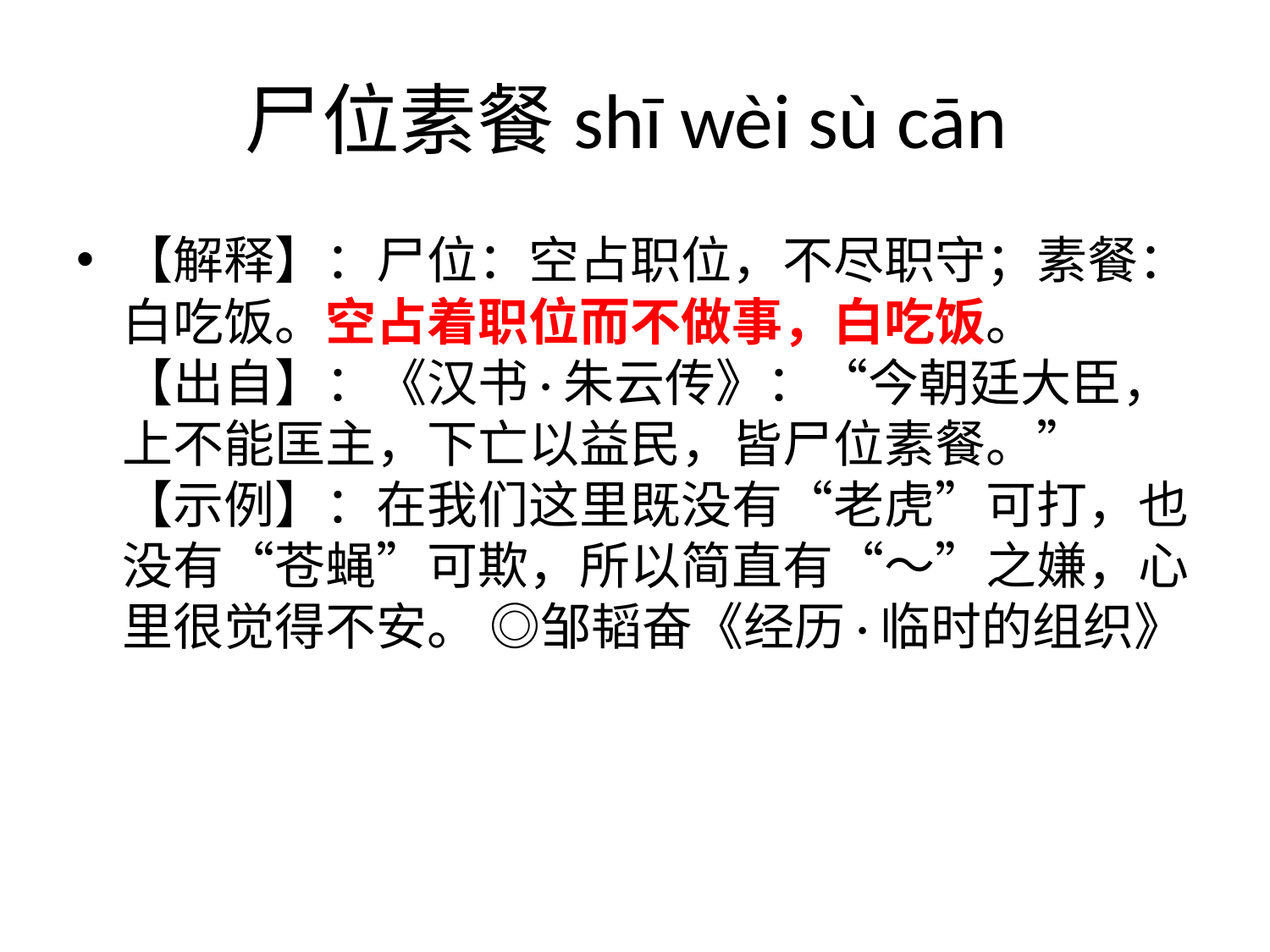

# 尸位素餐shī wèi sù cān
【解释】：尸位：空占职位，不尽职守；素餐：白吃饭。空占着职位而不做事，白吃饭。
【出自】：《汉书·朱云传》：“今朝廷大臣，上不能匡主，下亡以益民，皆尸位素餐。”
【示例】：在我们这里既没有“老虎”可打，也没有“苍蝇”可欺，所以简直有“～”之嫌，心里很觉得不安。 ◎邹韬奋《经历·临时的组织》